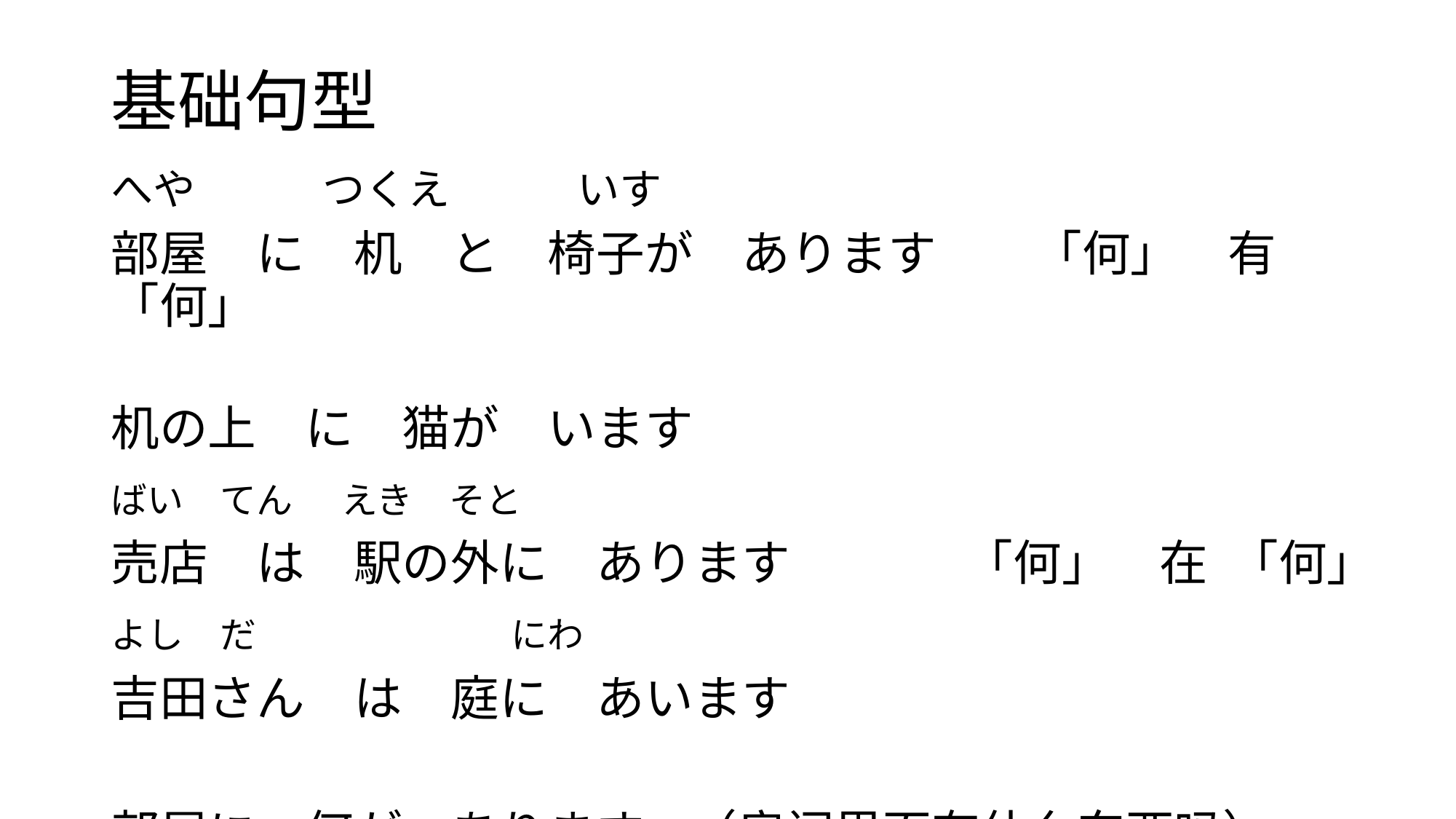

# 基础句型
へや　　　つくえ　　　いす
部屋　に　机　と　椅子が　あります　　「何」　有  「何」

机の上　に　猫が　います
ばい　てん　えき　そと
売店　は　駅の外に　あります                「何」　在  「何」
よし　だ　　　　　　　にわ
吉田さん　は　庭に　あいます

部屋に　何が　あります    （房间里面有什么东西吗）